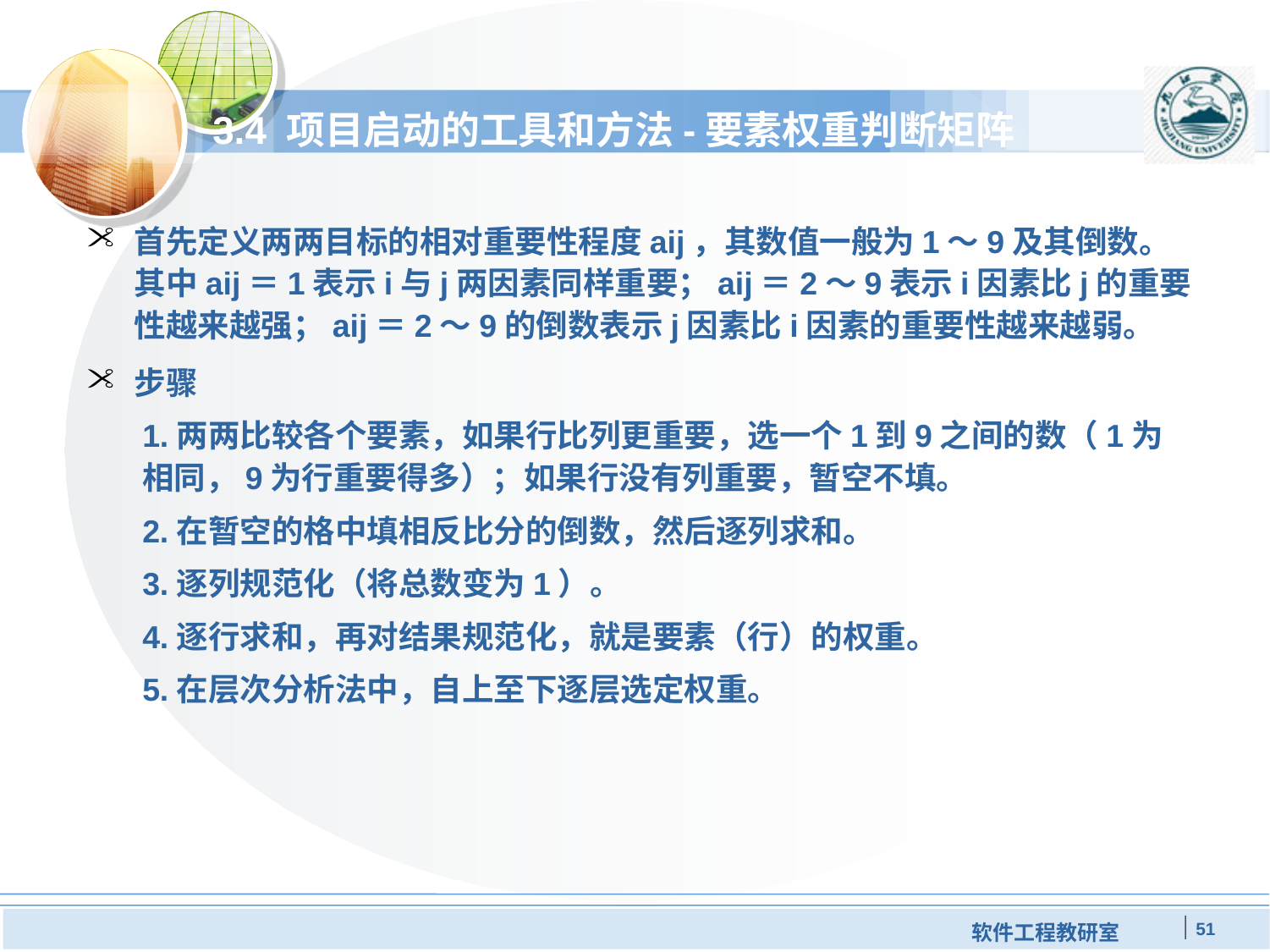

# 3.4 项目启动的工具和方法-要素权重判断矩阵
首先定义两两目标的相对重要性程度aij，其数值一般为1～9及其倒数。其中aij＝1表示i与j两因素同样重要；aij＝2～9表示i因素比j的重要性越来越强；aij＝2～9的倒数表示j因素比i因素的重要性越来越弱。
步骤
1.两两比较各个要素，如果行比列更重要，选一个1到9之间的数（1为相同，9为行重要得多）；如果行没有列重要，暂空不填。
2.在暂空的格中填相反比分的倒数，然后逐列求和。
3.逐列规范化（将总数变为1）。
4.逐行求和，再对结果规范化，就是要素（行）的权重。
5.在层次分析法中，自上至下逐层选定权重。